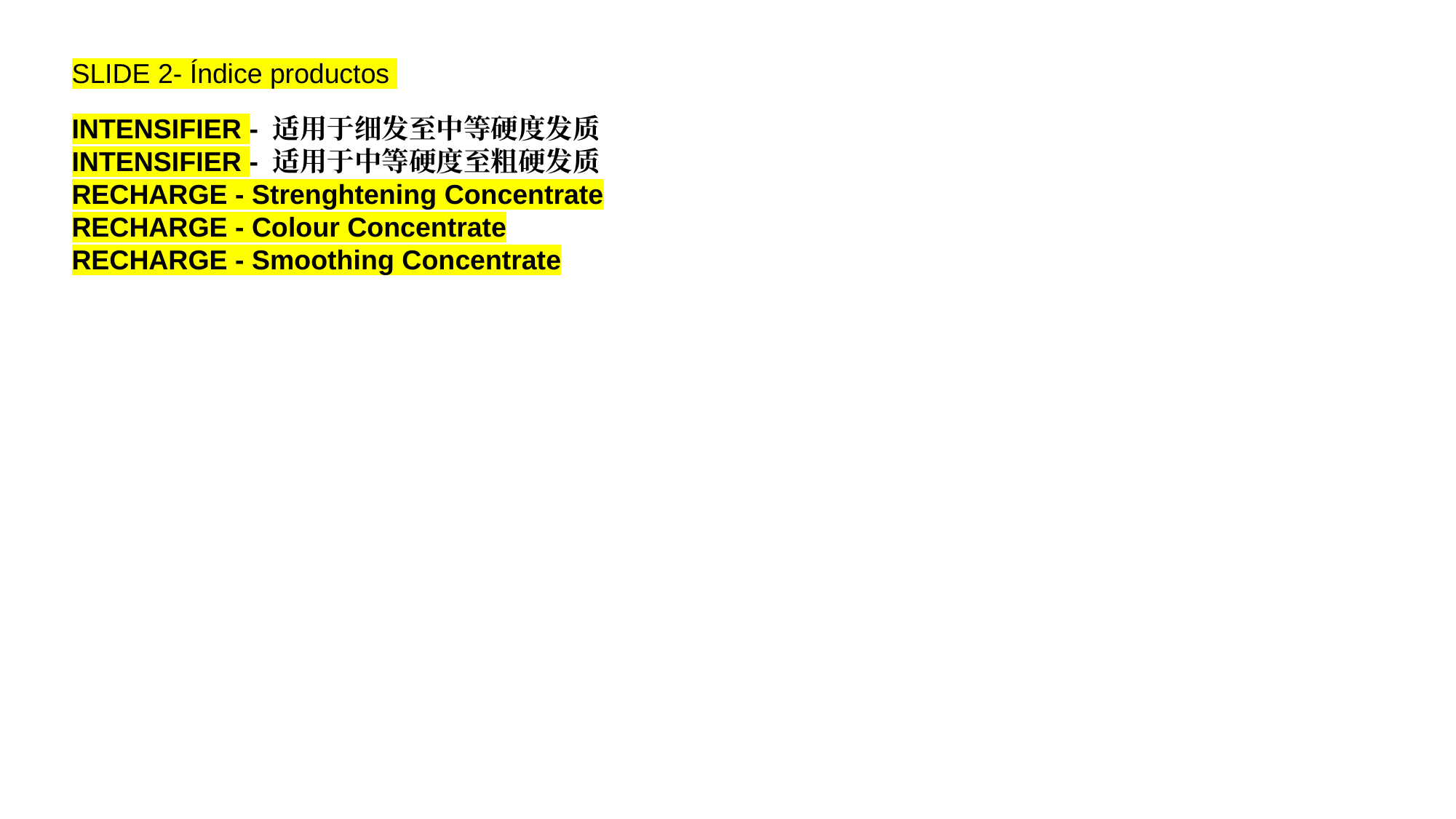

SLIDE 2- Índice productos
INTENSIFIER - 适用于细发至中等硬度发质
INTENSIFIER - 适用于中等硬度至粗硬发质
RECHARGE - Strenghtening Concentrate
RECHARGE - Colour Concentrate
RECHARGE - Smoothing Concentrate